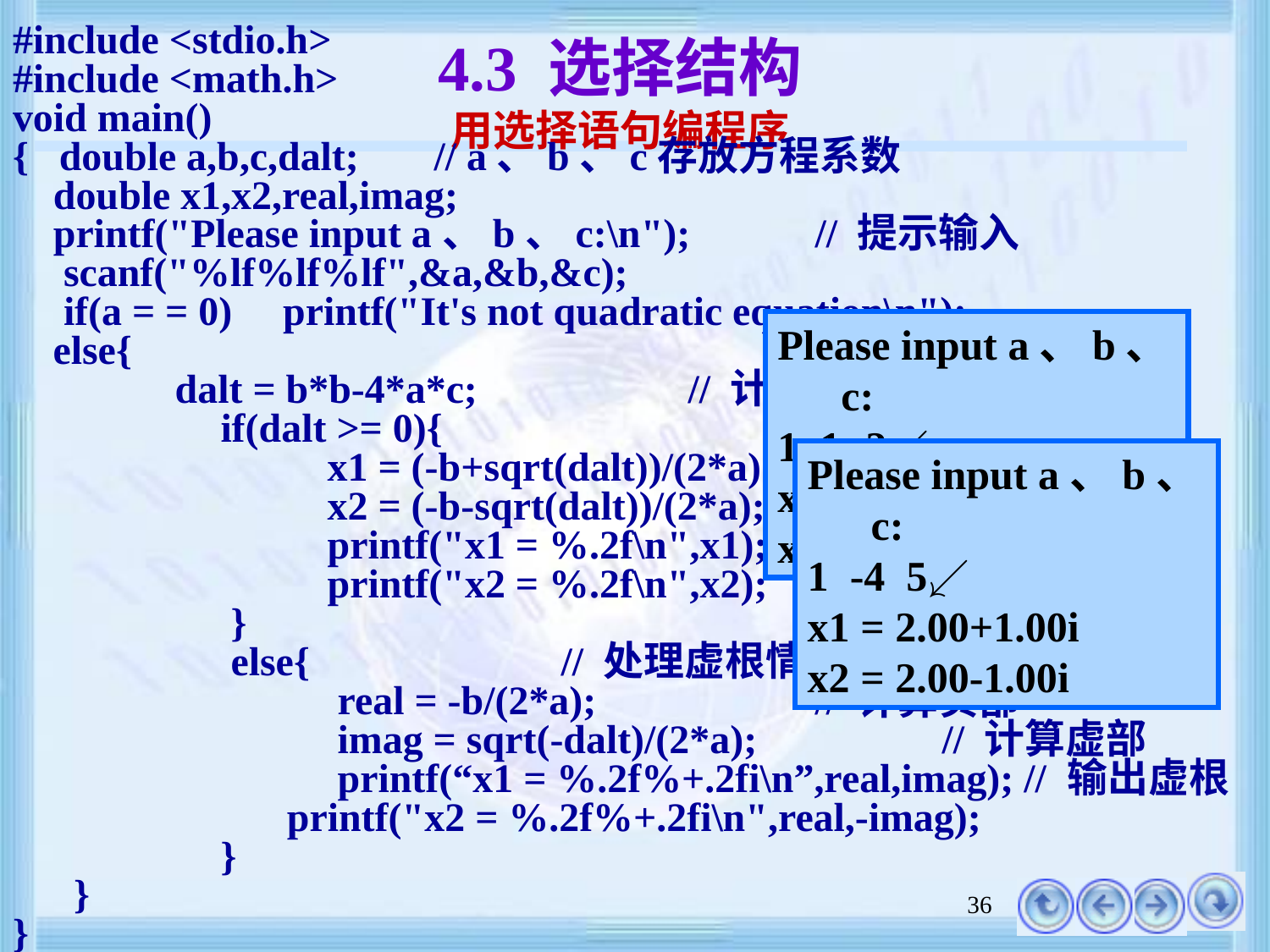

#include <stdio.h>
#include <math.h>
void main()
{   double a,b,c,dalt;	// a、b、c存放方程系数
    double x1,x2,real,imag;
    printf("Please input a、b、c:\n");	// 提示输入
     scanf("%lf%lf%lf",&a,&b,&c);
     if(a = = 0)     printf("It's not quadratic equation\n");
	else{						// 处理实根情况
	            dalt = b*b-4*a*c;		// 计算△
		    if(dalt >= 0){
		  	  x1 = (-b+sqrt(dalt))/(2*a);
			  x2 = (-b-sqrt(dalt))/(2*a);
			  printf("x1 = %.2f\n",x1);
			  printf("x2 = %.2f\n",x2);
		     }
		     else{		// 处理虚根情况
			   real = -b/(2*a);		// 计算实部
			   imag = sqrt(-dalt)/(2*a);		// 计算虚部
			   printf(“x1 = %.2f%+.2fi\n”,real,imag); // 输出虚根
                           printf("x2 = %.2f%+.2fi\n",real,-imag);
		    }
      }
}
# 4.3 选择结构 用选择语句编程序
Please input a、b、c:
1  1 -2↙
x1 = 1.00
x2 = -2.00
Please input a、b、c:
1  -4  5↙
x1 = 2.00+1.00i
x2 = 2.00-1.00i
36